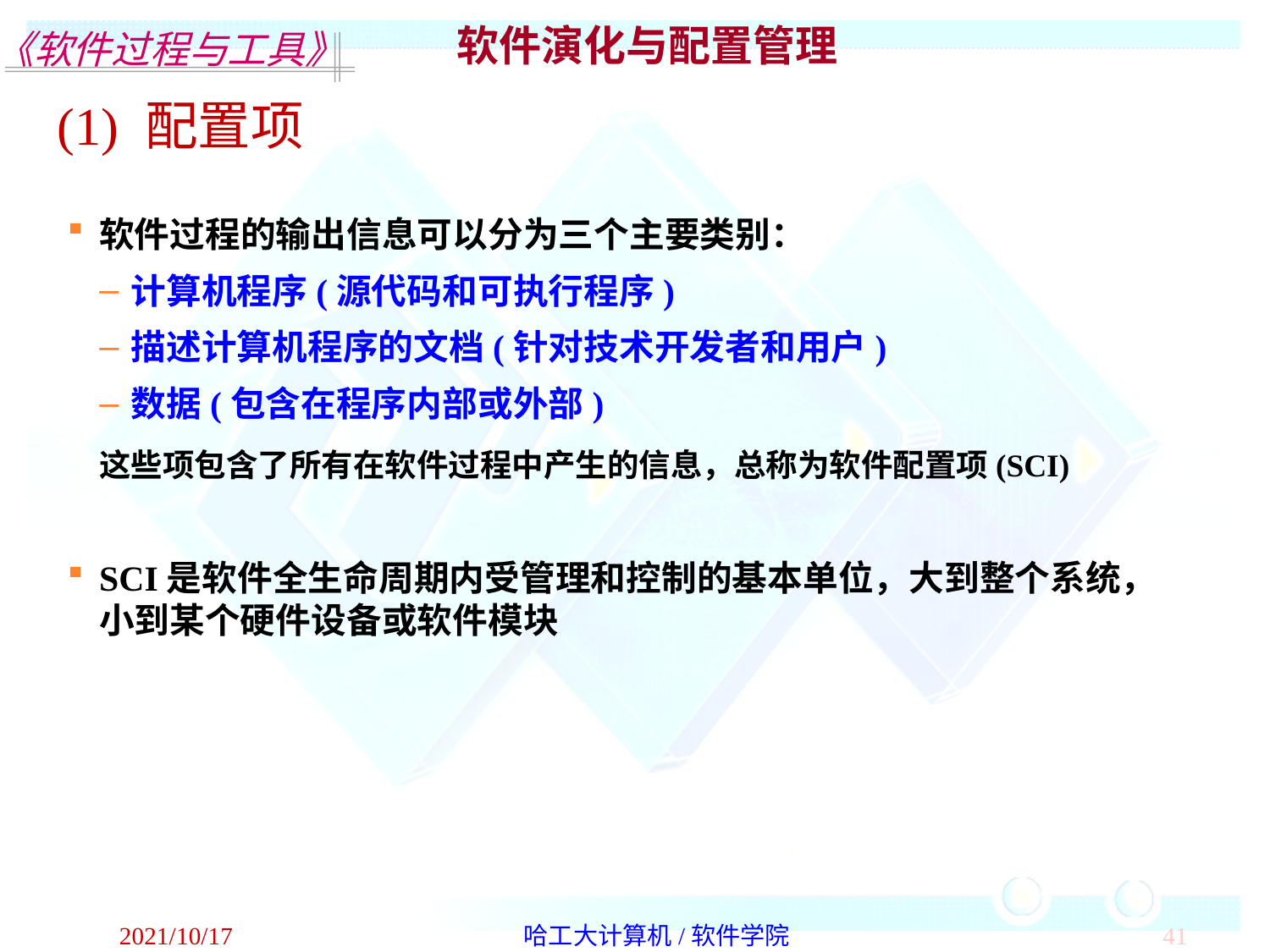

软件演化与配置管理
(1) 配置项
软件过程的输出信息可以分为三个主要类别：
计算机程序(源代码和可执行程序)
描述计算机程序的文档(针对技术开发者和用户)
数据(包含在程序内部或外部)
	这些项包含了所有在软件过程中产生的信息，总称为软件配置项(SCI)

SCI是软件全生命周期内受管理和控制的基本单位，大到整个系统，小到某个硬件设备或软件模块